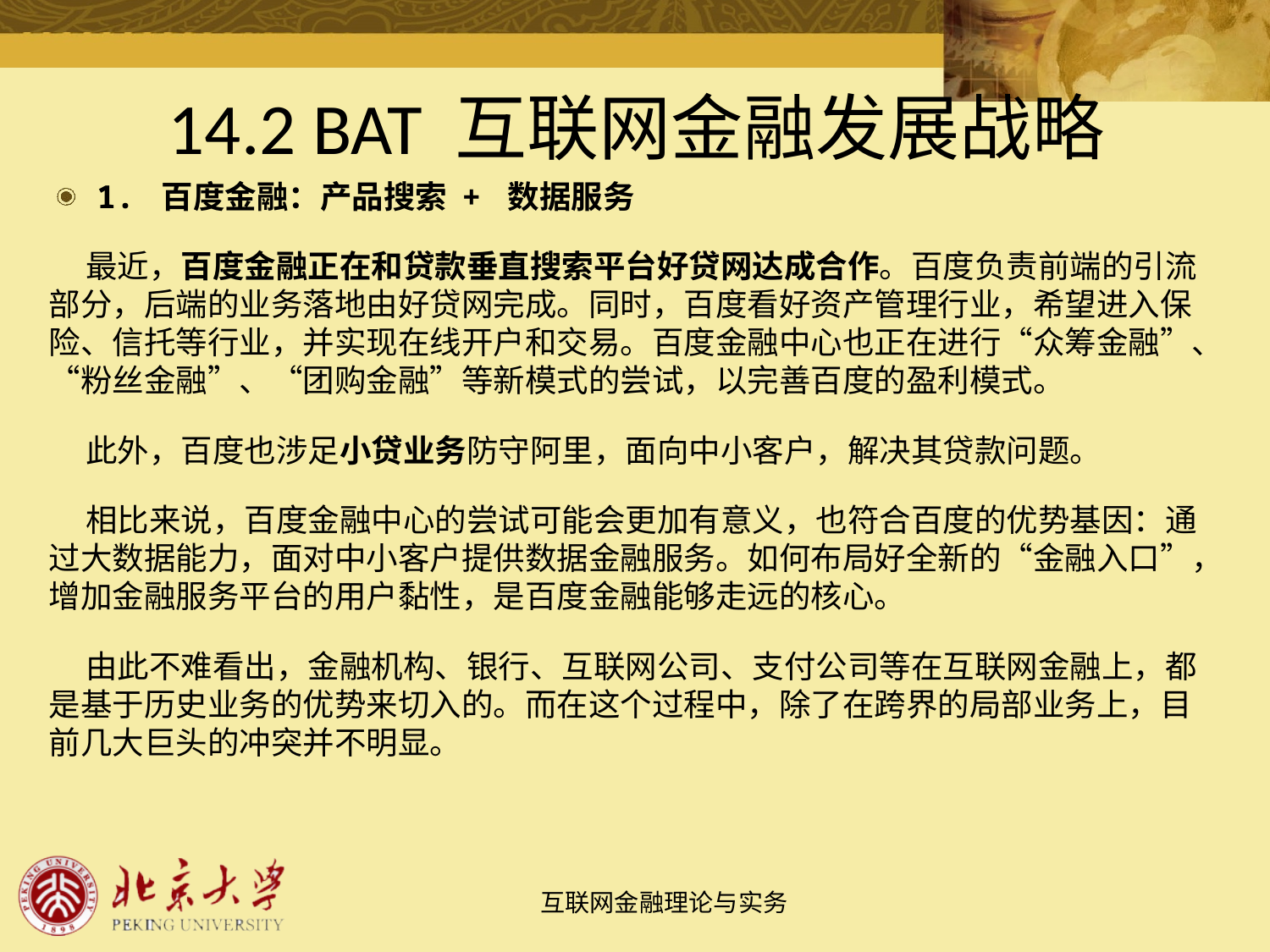

# 14.2 BAT 互联网金融发展战略
1. 百度金融：产品搜索 + 数据服务
    最近，百度金融正在和贷款垂直搜索平台好贷网达成合作。百度负责前端的引流部分，后端的业务落地由好贷网完成。同时，百度看好资产管理行业，希望进入保险、信托等行业，并实现在线开户和交易。百度金融中心也正在进行“众筹金融”、“粉丝金融”、“团购金融”等新模式的尝试，以完善百度的盈利模式。
    此外，百度也涉足小贷业务防守阿里，面向中小客户，解决其贷款问题。
    相比来说，百度金融中心的尝试可能会更加有意义，也符合百度的优势基因：通过大数据能力，面对中小客户提供数据金融服务。如何布局好全新的“金融入口”，增加金融服务平台的用户黏性，是百度金融能够走远的核心。
    由此不难看出，金融机构、银行、互联网公司、支付公司等在互联网金融上，都是基于历史业务的优势来切入的。而在这个过程中，除了在跨界的局部业务上，目前几大巨头的冲突并不明显。